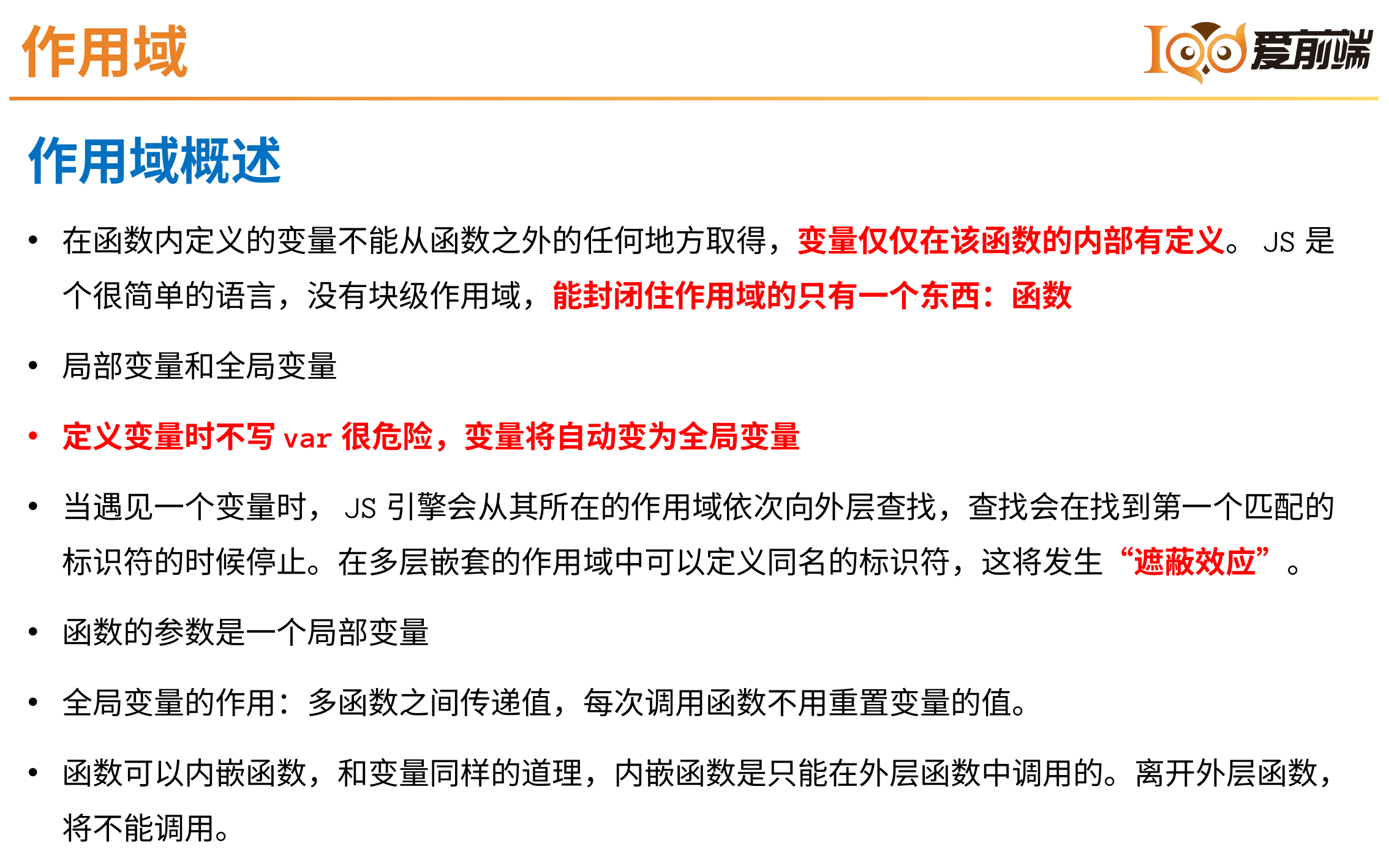

作用域

作用域概述
在函数内定义的变量不能从函数之外的任何地方取得，变量仅仅在该函数的内部有定义。JS是个很简单的语言，没有块级作用域，能封闭住作用域的只有一个东西：函数
局部变量和全局变量
定义变量时不写var很危险，变量将自动变为全局变量
当遇见一个变量时，JS引擎会从其所在的作用域依次向外层查找，查找会在找到第一个匹配的标识符的时候停止。在多层嵌套的作用域中可以定义同名的标识符，这将发生“遮蔽效应”。
函数的参数是一个局部变量
全局变量的作用：多函数之间传递值，每次调用函数不用重置变量的值。
函数可以内嵌函数，和变量同样的道理，内嵌函数是只能在外层函数中调用的。离开外层函数，将不能调用。